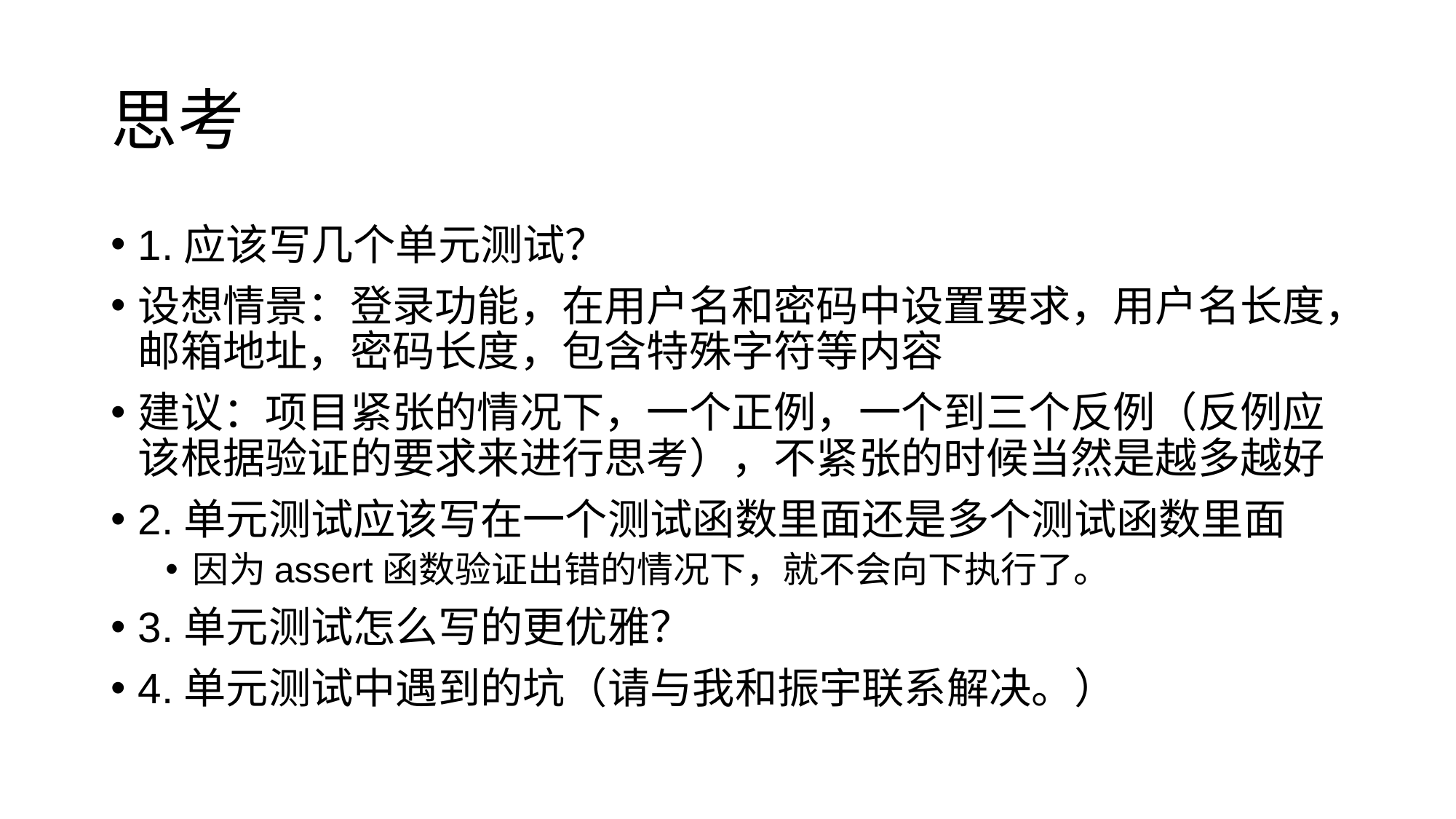

# 思考
1.应该写几个单元测试？
设想情景：登录功能，在用户名和密码中设置要求，用户名长度，邮箱地址，密码长度，包含特殊字符等内容
建议：项目紧张的情况下，一个正例，一个到三个反例（反例应该根据验证的要求来进行思考），不紧张的时候当然是越多越好
2.单元测试应该写在一个测试函数里面还是多个测试函数里面
因为assert函数验证出错的情况下，就不会向下执行了。
3.单元测试怎么写的更优雅？
4.单元测试中遇到的坑（请与我和振宇联系解决。）